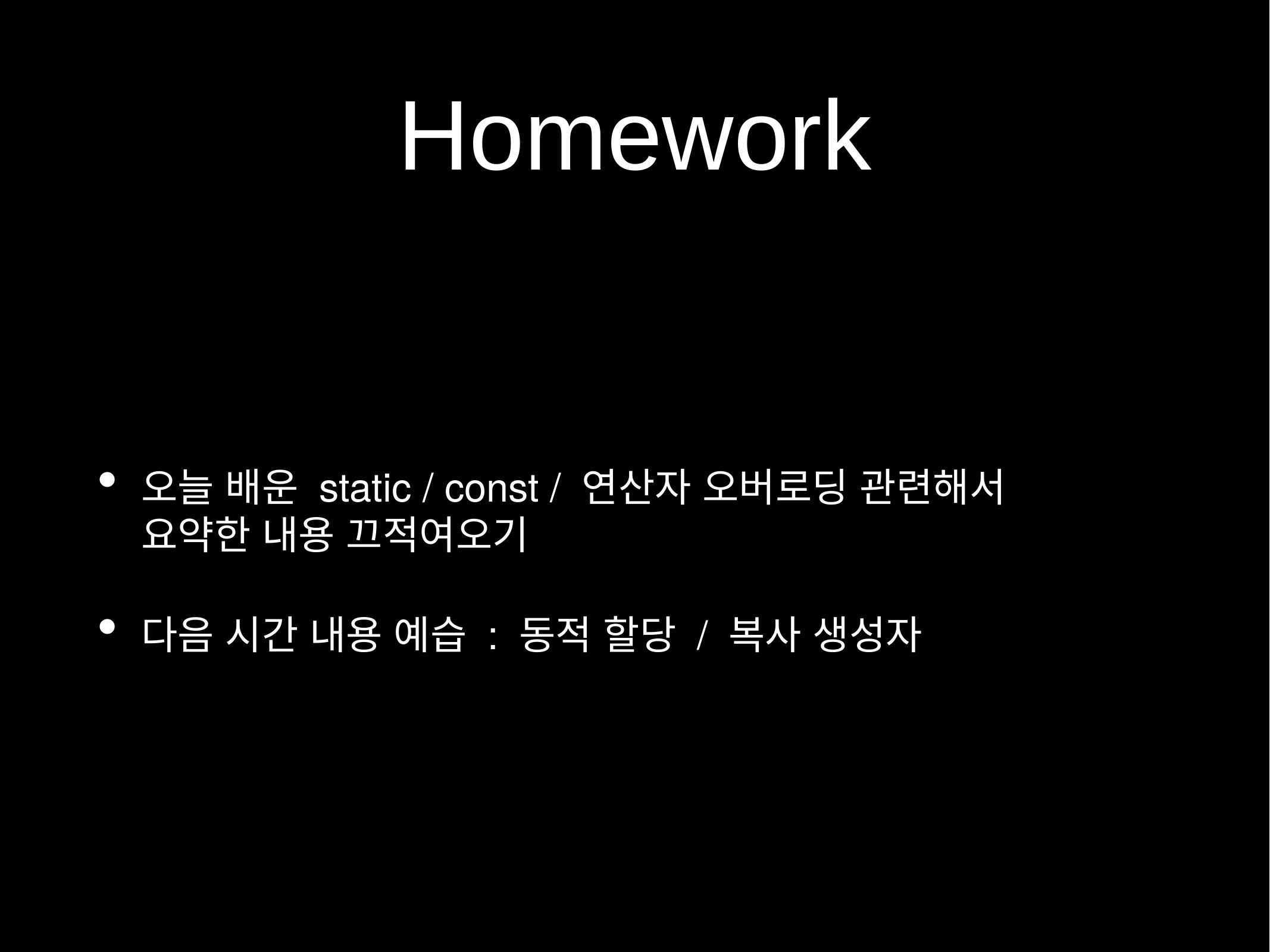

# Homework
오늘 배운 static / const / 연산자 오버로딩 관련해서
요약한 내용 끄적여오기
다음 시간 내용 예습 : 동적 할당 / 복사 생성자